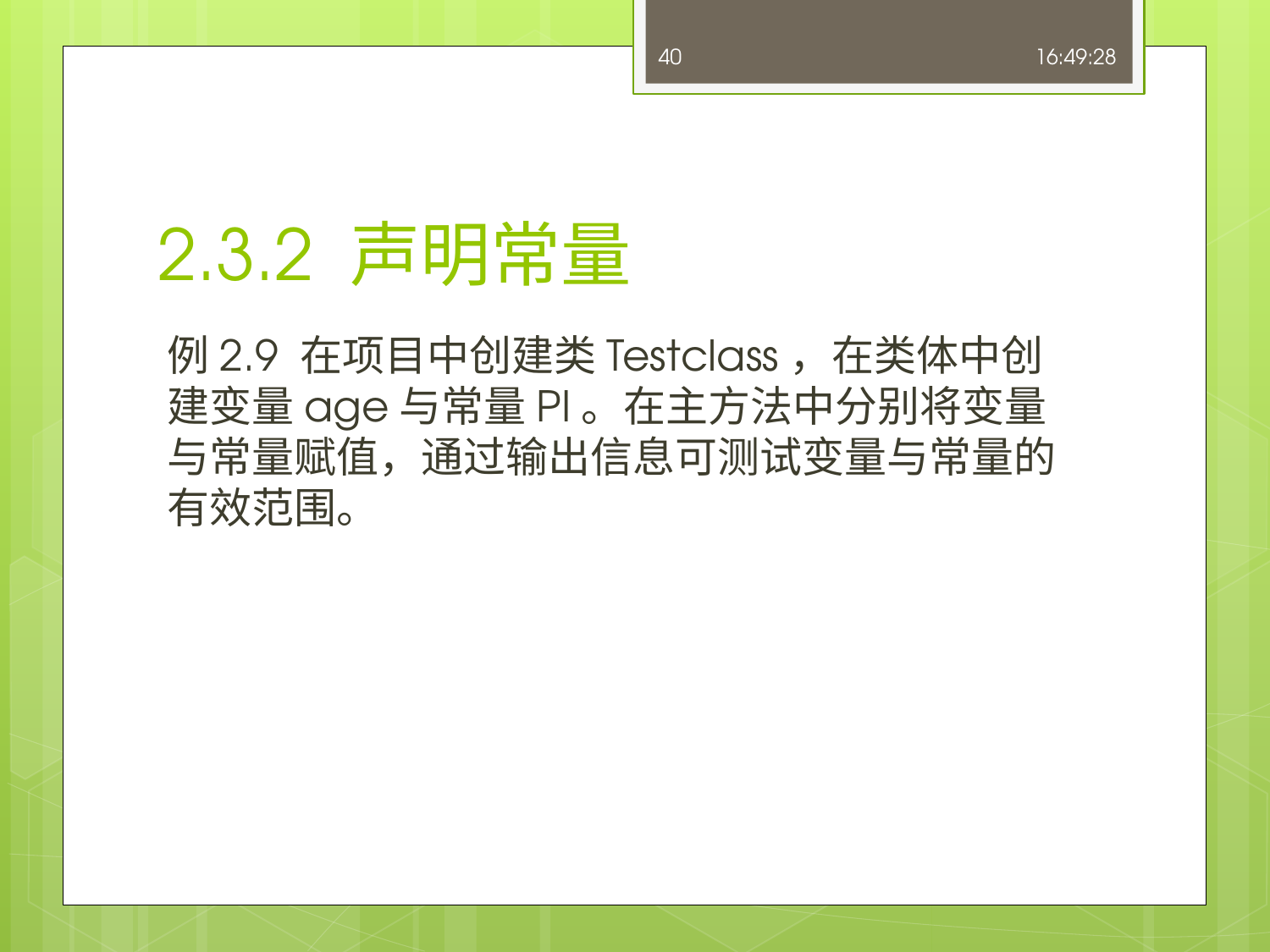

40
16:49:28
# 2.3.2 声明常量
例2.9 在项目中创建类Testclass，在类体中创建变量age与常量PI。在主方法中分别将变量与常量赋值，通过输出信息可测试变量与常量的有效范围。